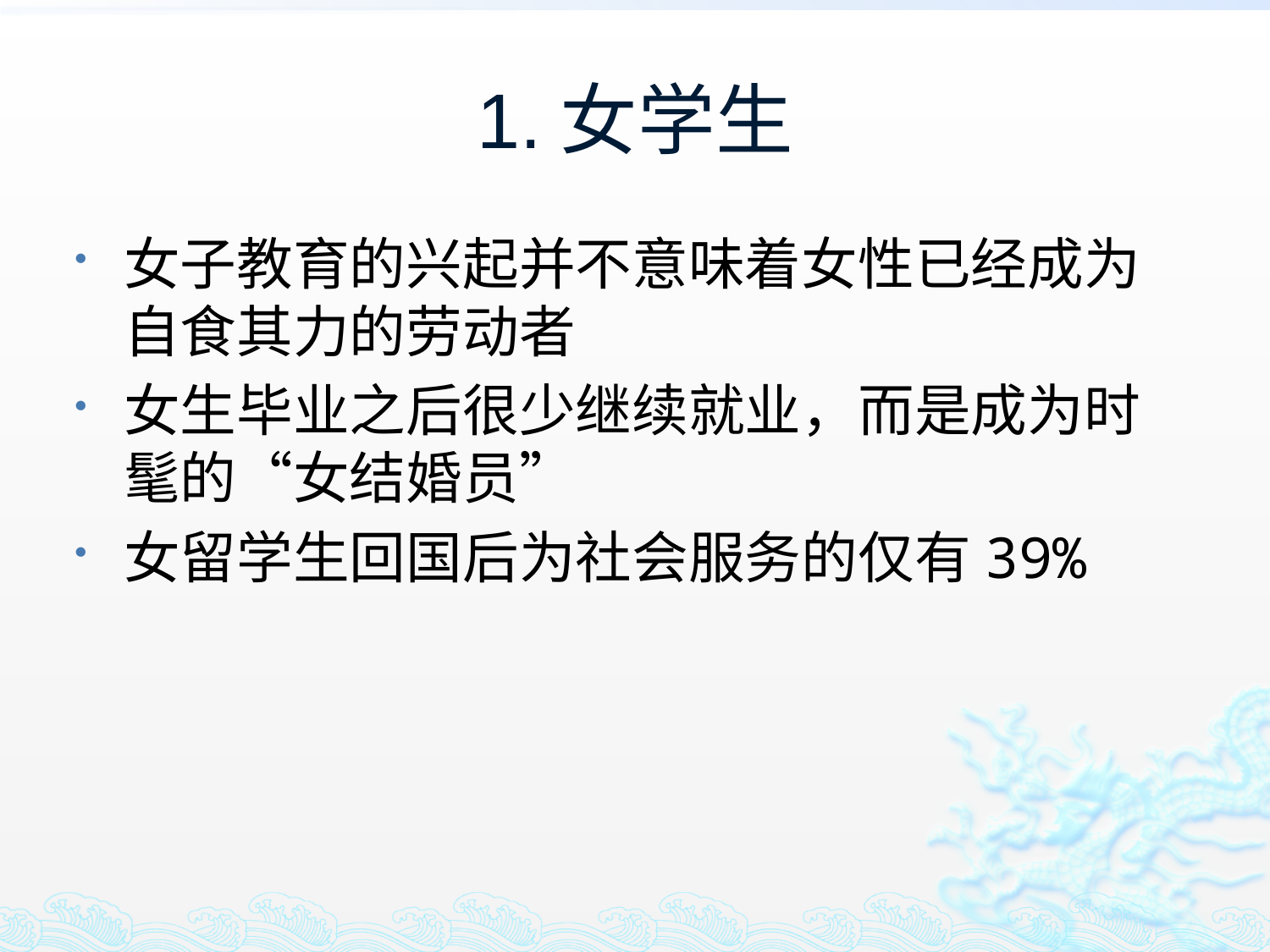

# 1.女学生
女子教育的兴起并不意味着女性已经成为自食其力的劳动者
女生毕业之后很少继续就业，而是成为时髦的“女结婚员”
女留学生回国后为社会服务的仅有39%